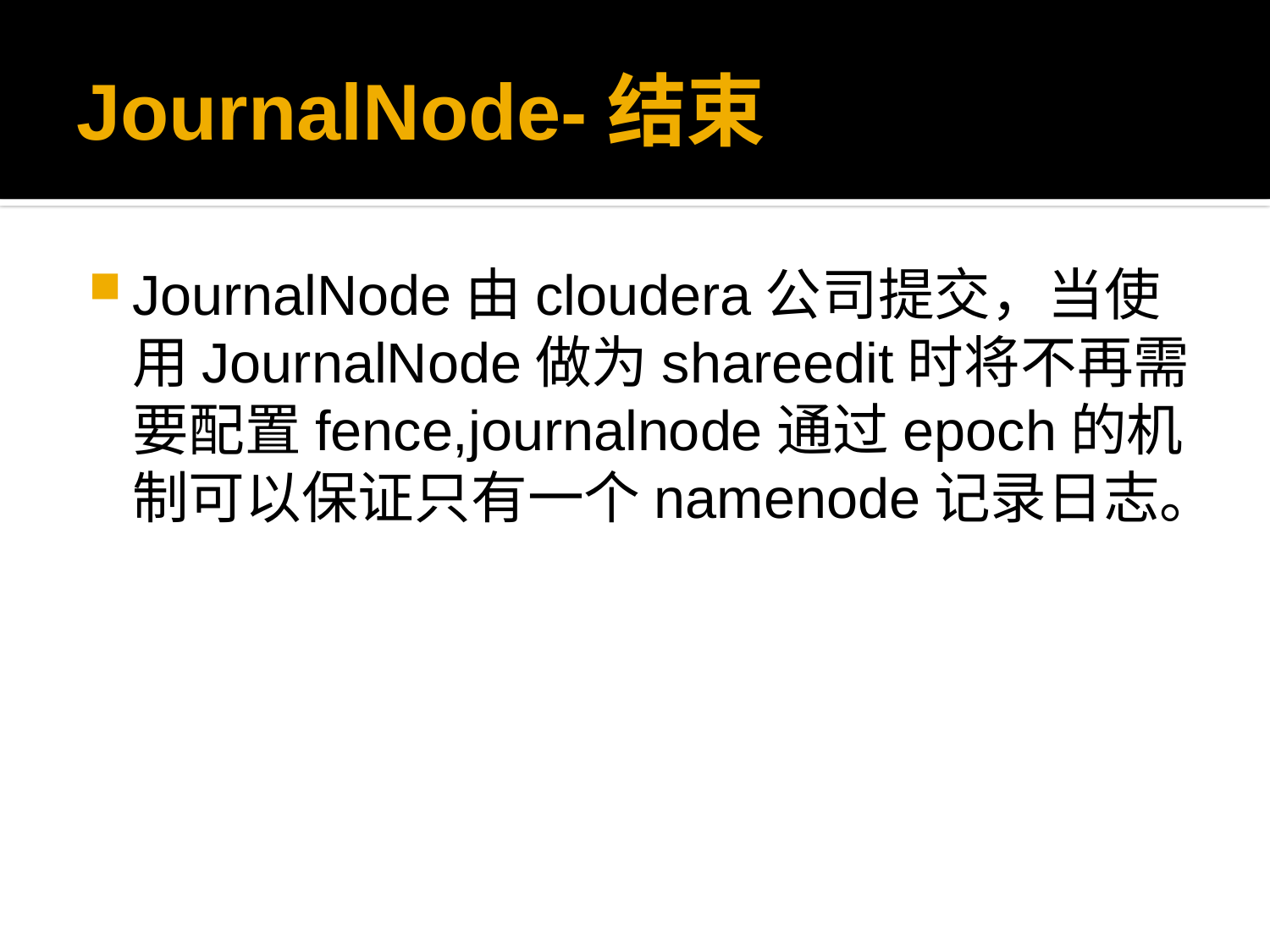

# JournalNode-结束
JournalNode由cloudera公司提交，当使用JournalNode做为shareedit时将不再需要配置fence,journalnode通过epoch的机制可以保证只有一个namenode记录日志。